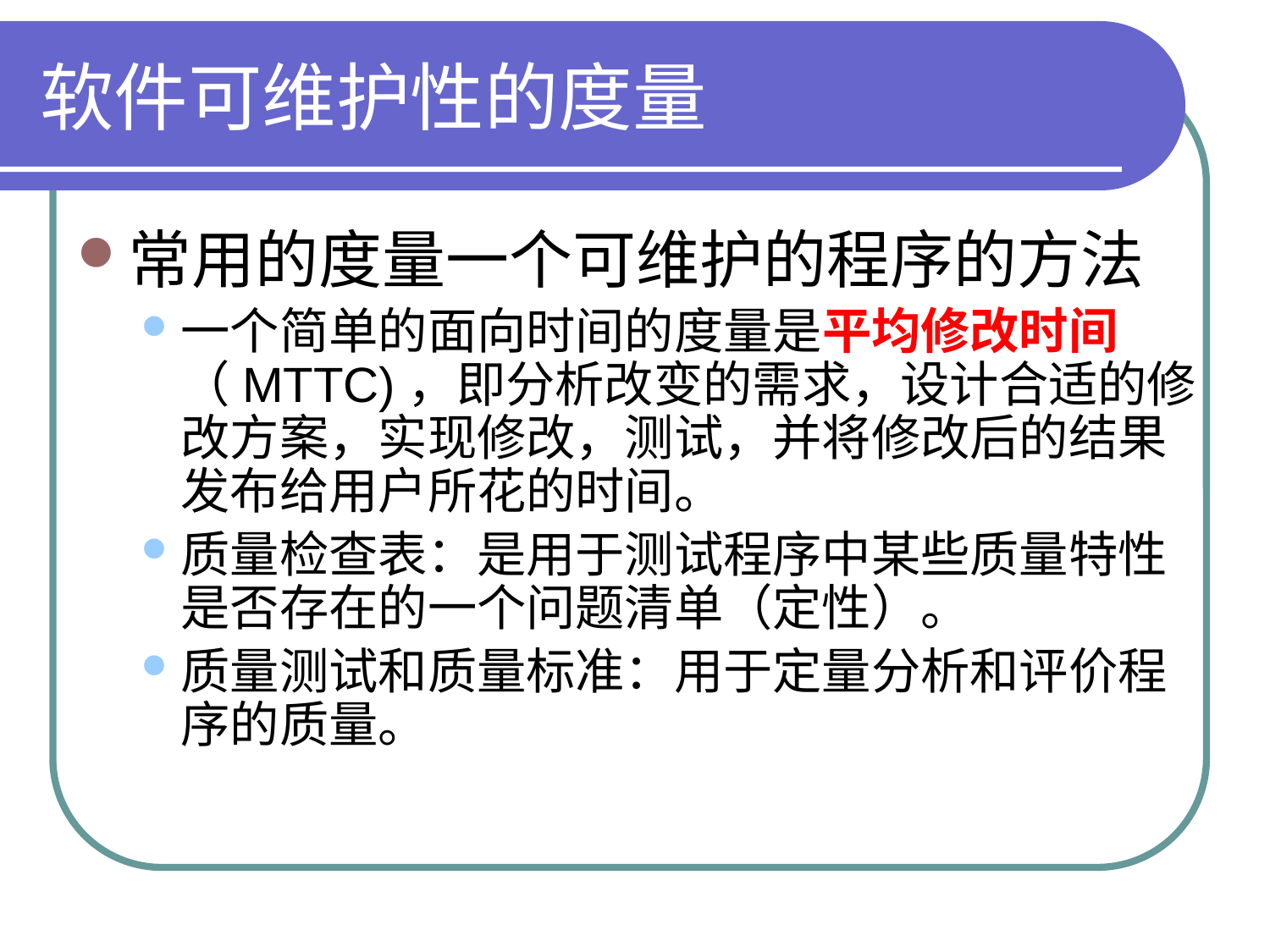

# 软件可维护性的度量
常用的度量一个可维护的程序的方法
一个简单的面向时间的度量是平均修改时间（MTTC)，即分析改变的需求，设计合适的修改方案，实现修改，测试，并将修改后的结果发布给用户所花的时间。
质量检查表：是用于测试程序中某些质量特性是否存在的一个问题清单（定性）。
质量测试和质量标准：用于定量分析和评价程序的质量。

46